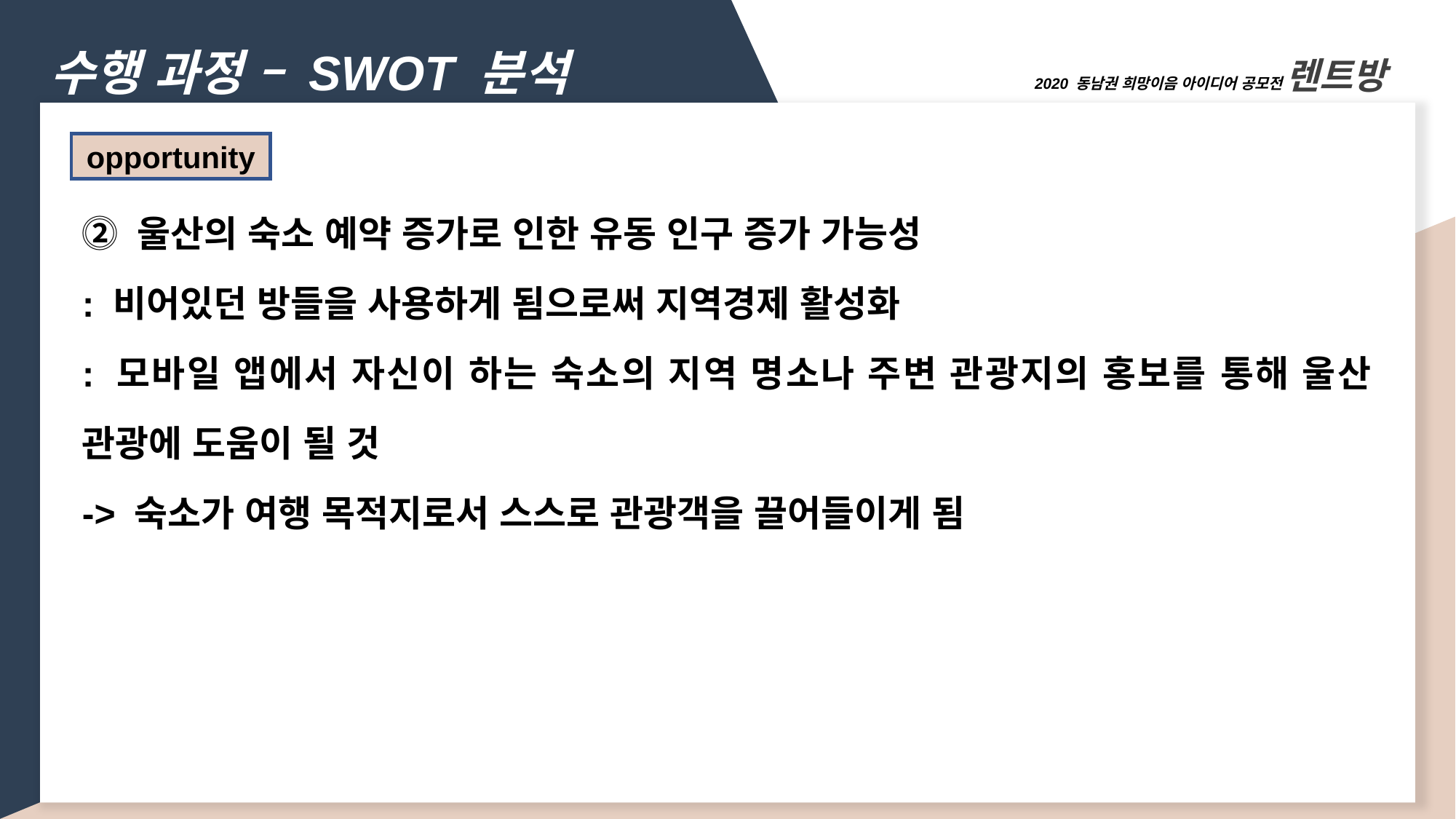

수행 과정 – SWOT 분석

2020 동남권 희망이음 아이디어 공모전 렌트방
opportunity
Weakness

⓶ 울산의 숙소 예약 증가로 인한 유동 인구 증가 가능성
: 비어있던 방들을 사용하게 됨으로써 지역경제 활성화
: 모바일 앱에서 자신이 하는 숙소의 지역 명소나 주변 관광지의 홍보를 통해 울산 관광에 도움이 될 것
-> 숙소가 여행 목적지로서 스스로 관광객을 끌어들이게 됨